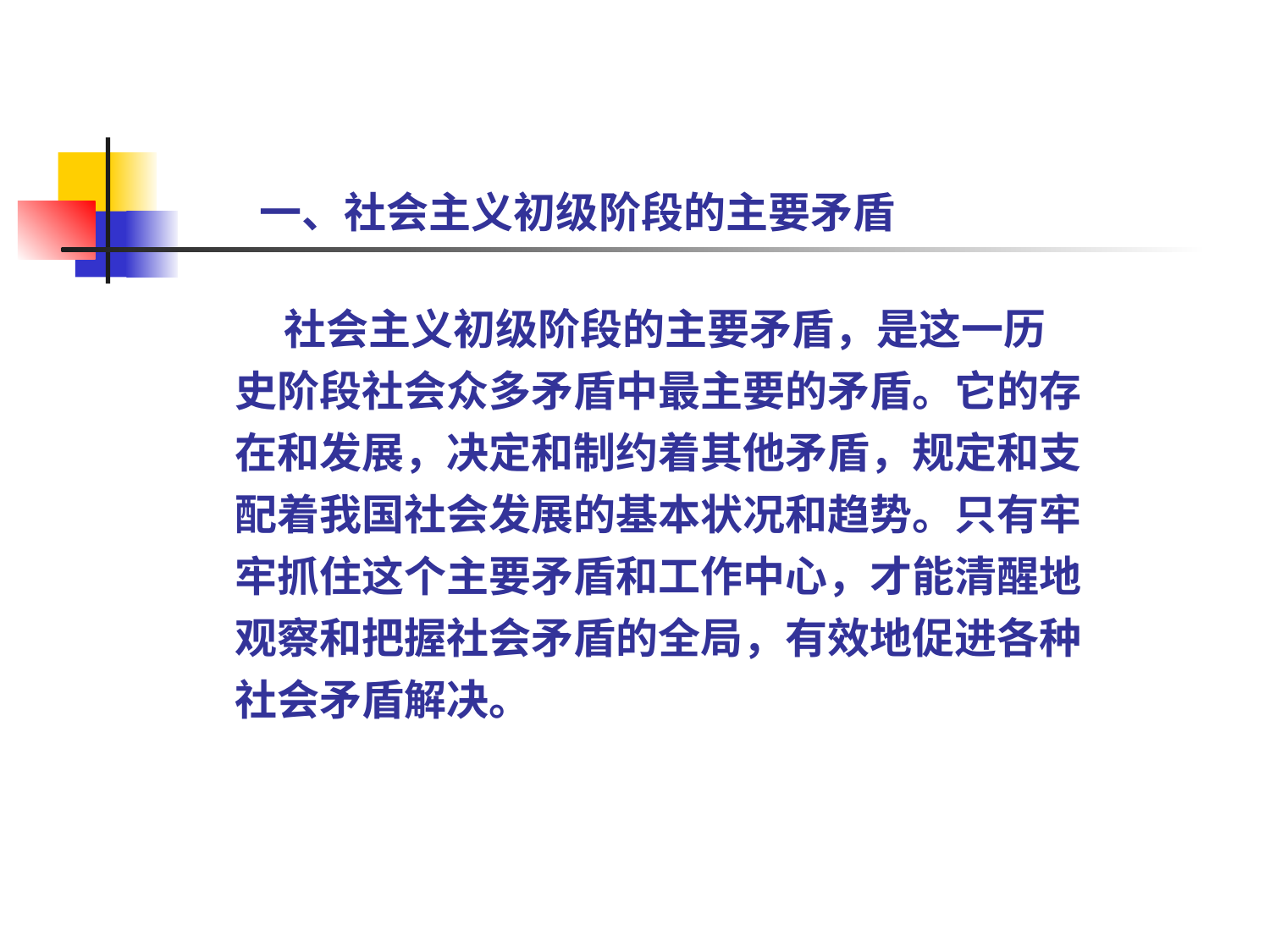

一、社会主义初级阶段的主要矛盾
社会主义初级阶段的主要矛盾，是这一历史阶段社会众多矛盾中最主要的矛盾。它的存在和发展，决定和制约着其他矛盾，规定和支配着我国社会发展的基本状况和趋势。只有牢牢抓住这个主要矛盾和工作中心，才能清醒地观察和把握社会矛盾的全局，有效地促进各种社会矛盾解决。